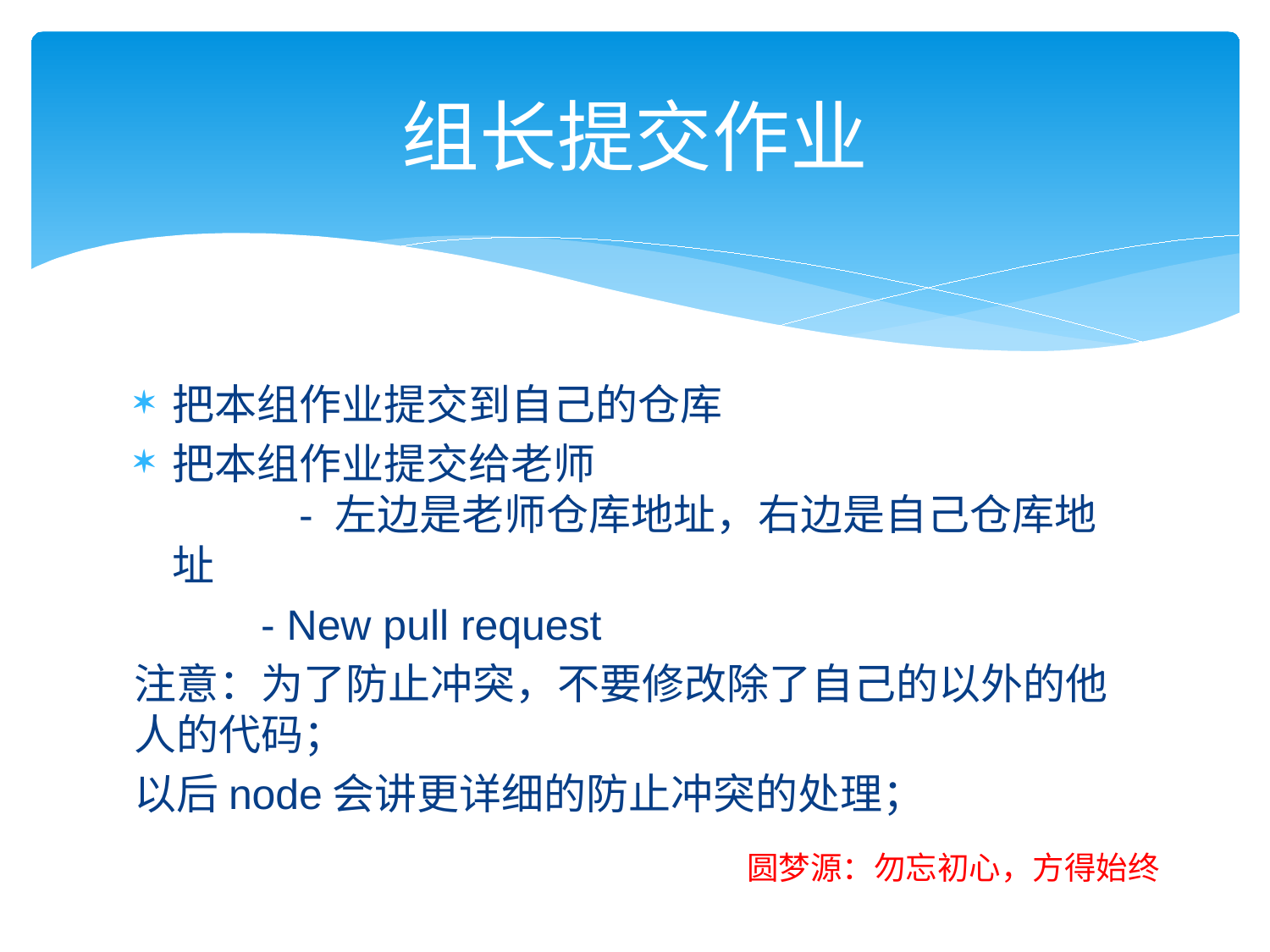

# 组长提交作业
把本组作业提交到自己的仓库
把本组作业提交给老师
	- 左边是老师仓库地址，右边是自己仓库地址
	- New pull request
注意：为了防止冲突，不要修改除了自己的以外的他人的代码；
以后node会讲更详细的防止冲突的处理；